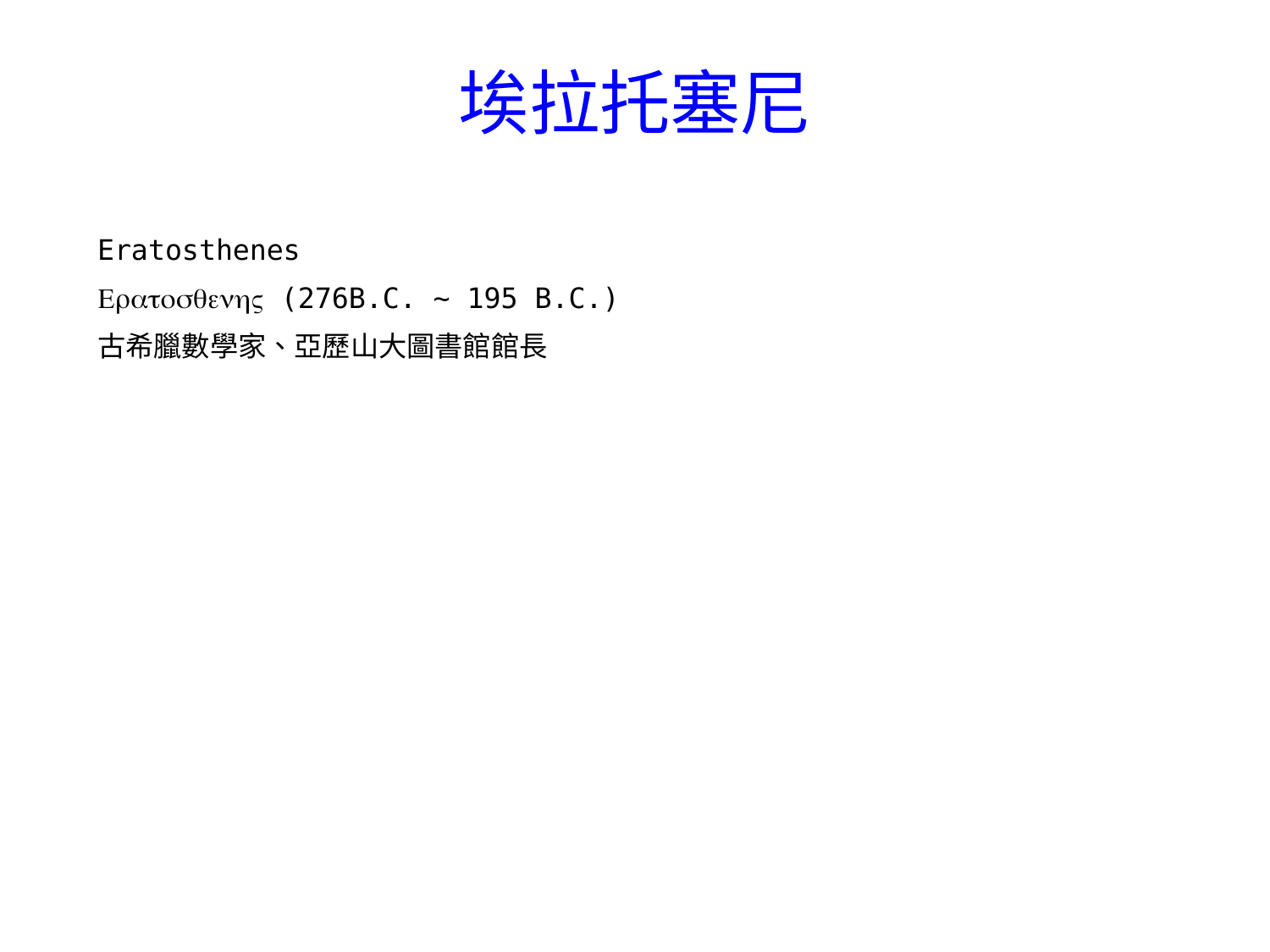

# 埃拉托塞尼
Eratosthenes
Ερατοσθενης (276B.C. ~ 195 B.C.)
古希臘數學家、亞歷山大圖書館館長